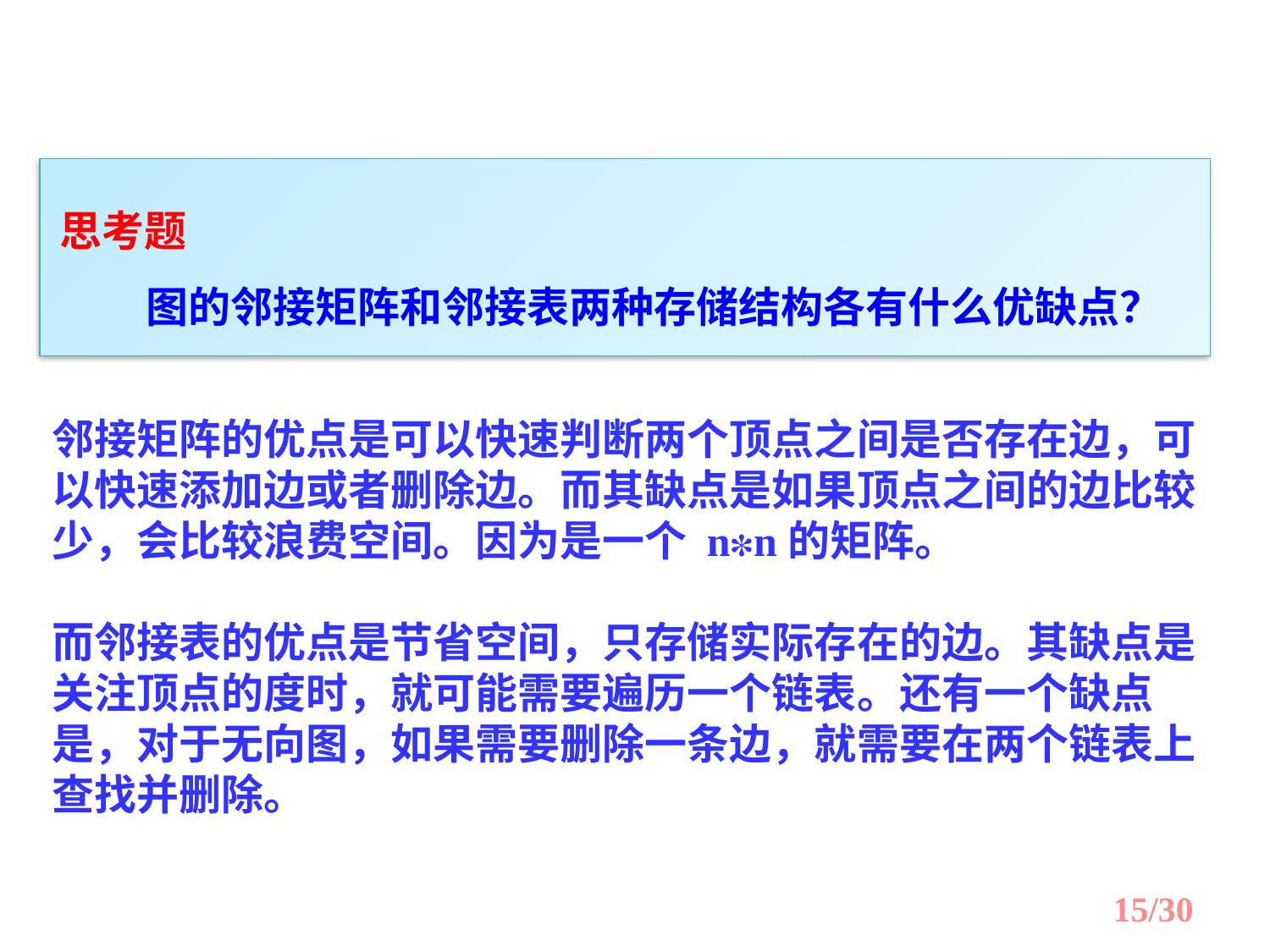

思考题
        图的邻接矩阵和邻接表两种存储结构各有什么优缺点？
邻接矩阵的优点是可以快速判断两个顶点之间是否存在边，可以快速添加边或者删除边。而其缺点是如果顶点之间的边比较少，会比较浪费空间。因为是一个 n∗n的矩阵。

而邻接表的优点是节省空间，只存储实际存在的边。其缺点是关注顶点的度时，就可能需要遍历一个链表。还有一个缺点是，对于无向图，如果需要删除一条边，就需要在两个链表上查找并删除。
15/30